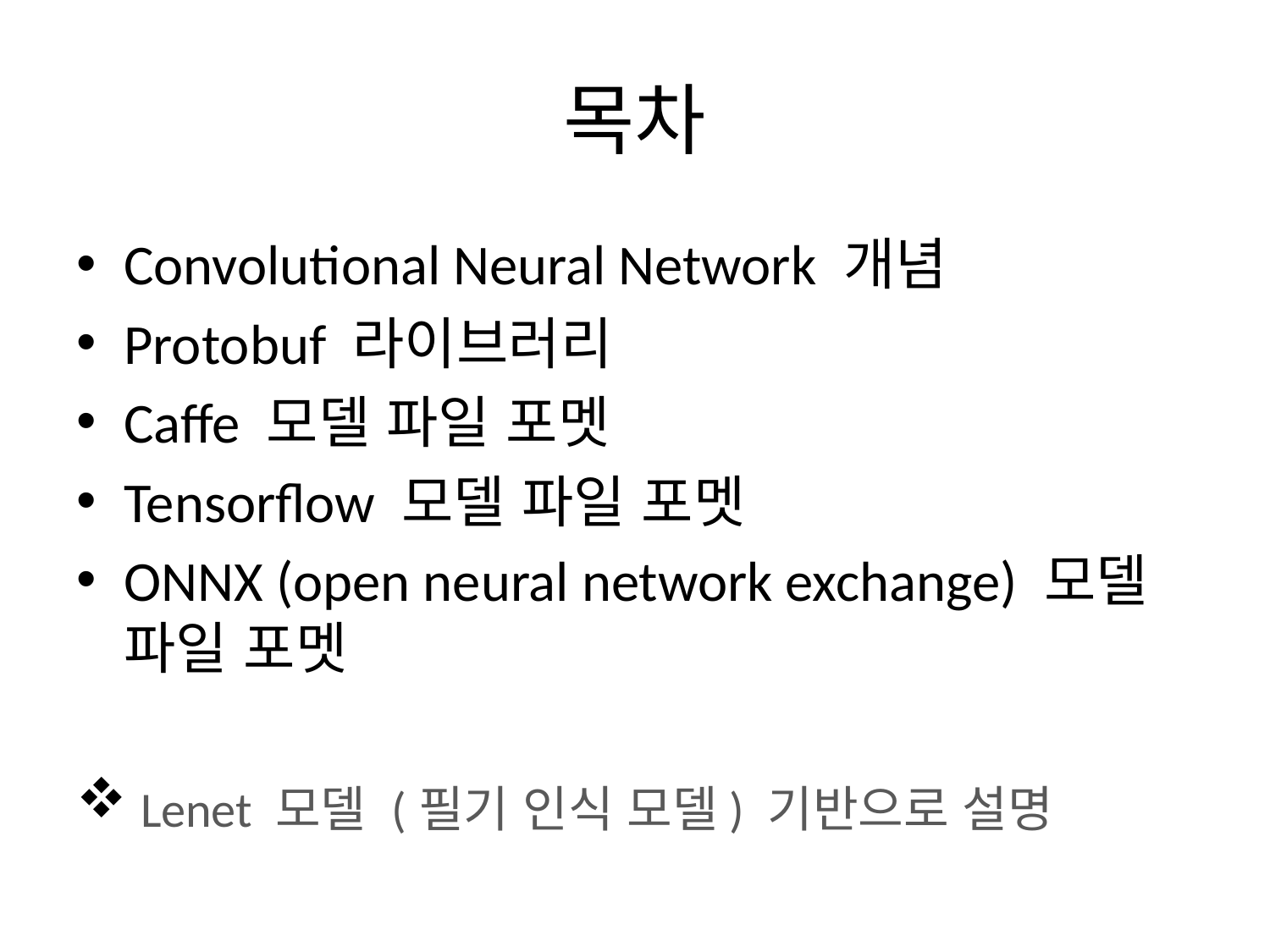

# 목차
Convolutional Neural Network 개념
Protobuf 라이브러리
Caffe 모델 파일 포멧
Tensorflow 모델 파일 포멧
ONNX (open neural network exchange) 모델 파일 포멧

 Lenet 모델 (필기 인식 모델) 기반으로 설명